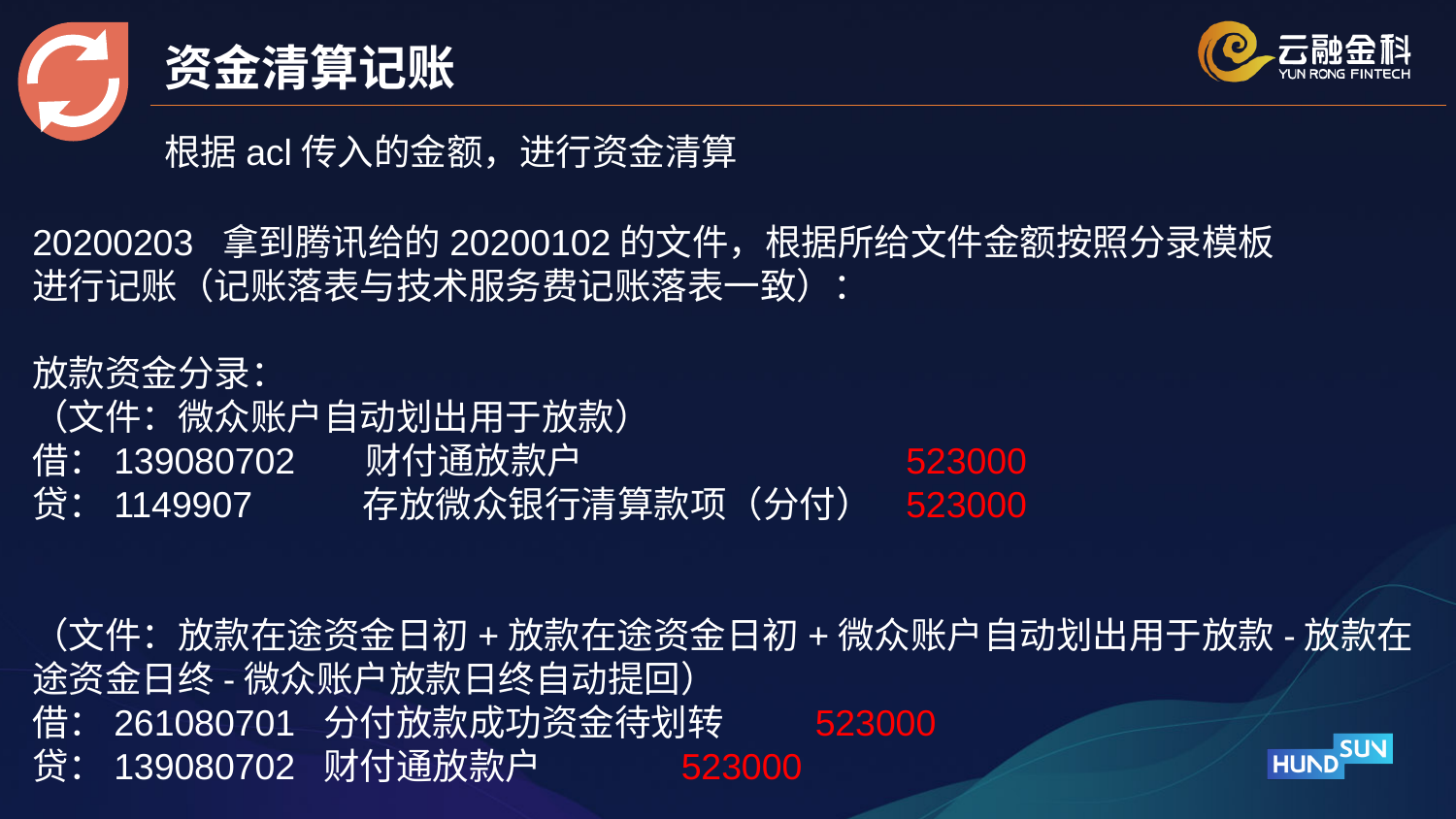

资金清算记账

根据acl传入的金额，进行资金清算
20200203  拿到腾讯给的20200102的文件，根据所给文件金额按照分录模板
进行记账（记账落表与技术服务费记账落表一致）：

放款资金分录：
（文件：微众账户自动划出用于放款）
借：139080702      财付通放款户 			523000
贷：1149907          存放微众银行清算款项（分付） 	523000

（文件：放款在途资金日初+放款在途资金日初+微众账户自动划出用于放款-放款在
途资金日终-微众账户放款日终自动提回）
借：261080701	分付放款成功资金待划转          523000
贷：139080702	财付通放款户       	       523000